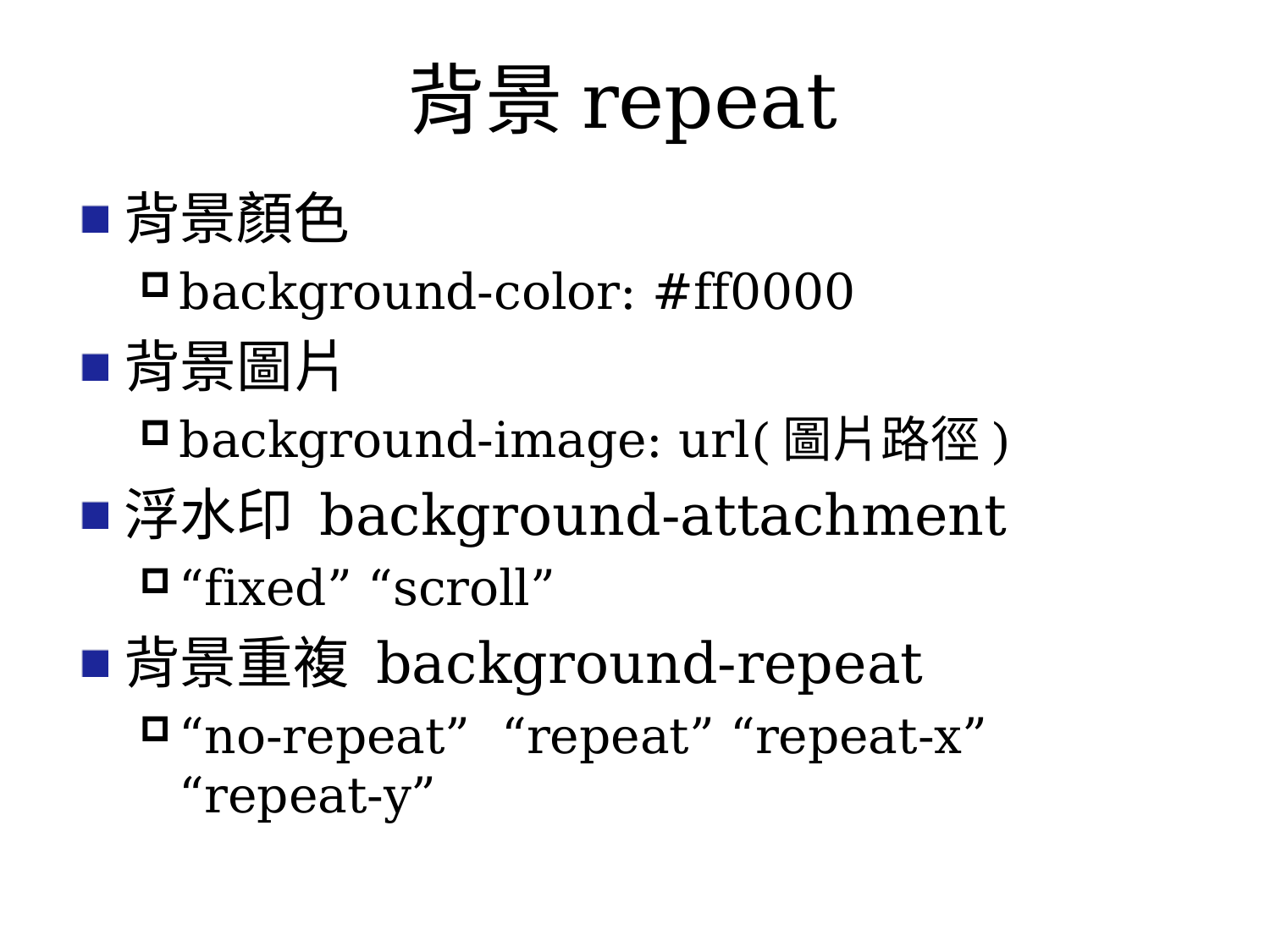

# 背景repeat
背景顏色
background-color: #ff0000
背景圖片
background-image: url(圖片路徑)
浮水印 background-attachment
“fixed” “scroll”
背景重複 background-repeat
“no-repeat”  “repeat” “repeat-x”  “repeat-y”